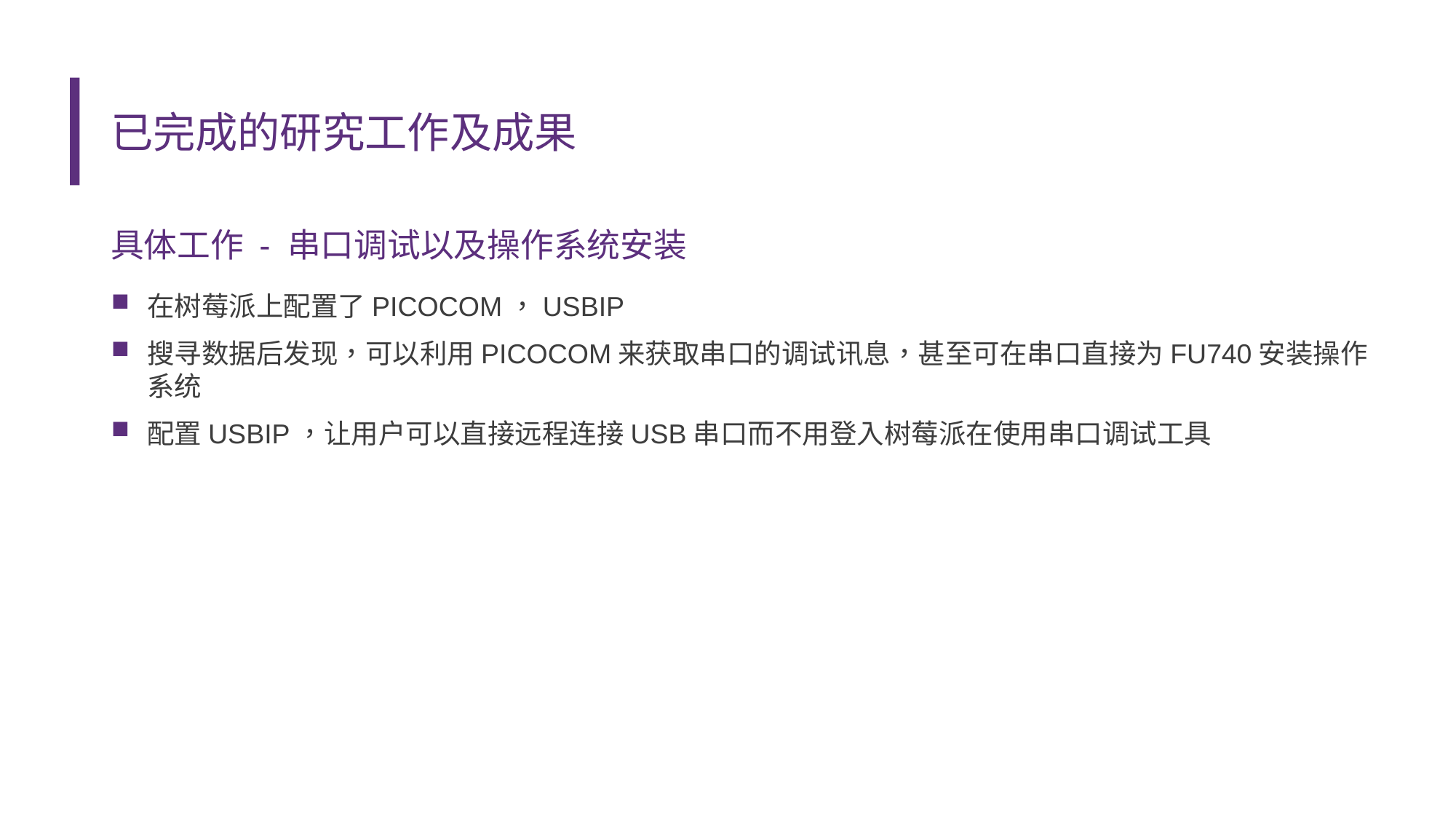

# 已完成的研究工作及成果
具体工作 - 串口调试以及操作系统安装
在树莓派上配置了PICOCOM，USBIP
搜寻数据后发现，可以利用PICOCOM来获取串口的调试讯息，甚至可在串口直接为FU740安装操作系统
配置USBIP，让用户可以直接远程连接USB串口而不用登入树莓派在使用串口调试工具